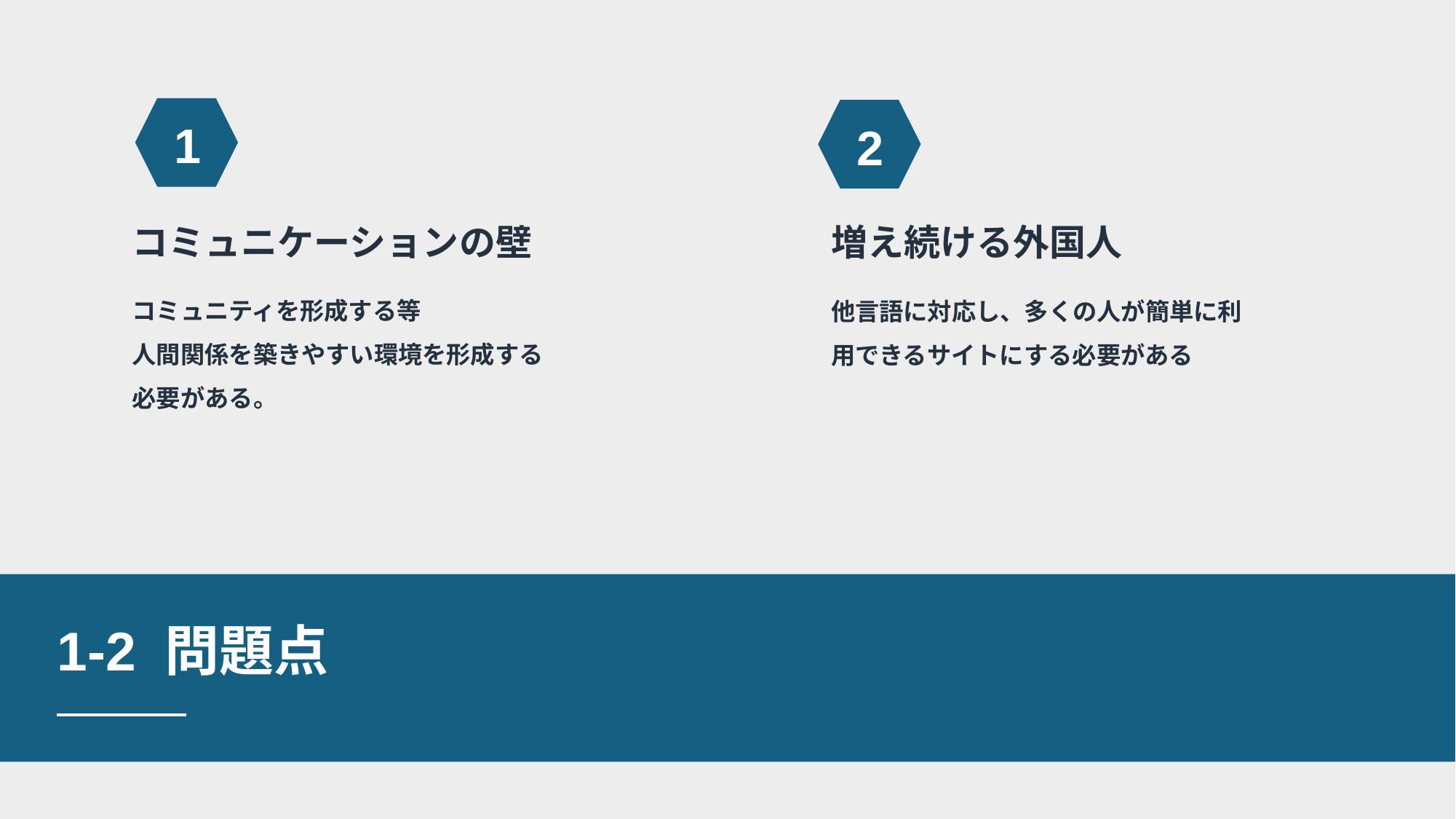

1

2
コミュニケーションの壁
増え続ける外国人
コミュニティを形成する等
人間関係を築きやすい環境を形成する必要がある。
他言語に対応し、多くの人が簡単に利用できるサイトにする必要がある

1-2 問題点